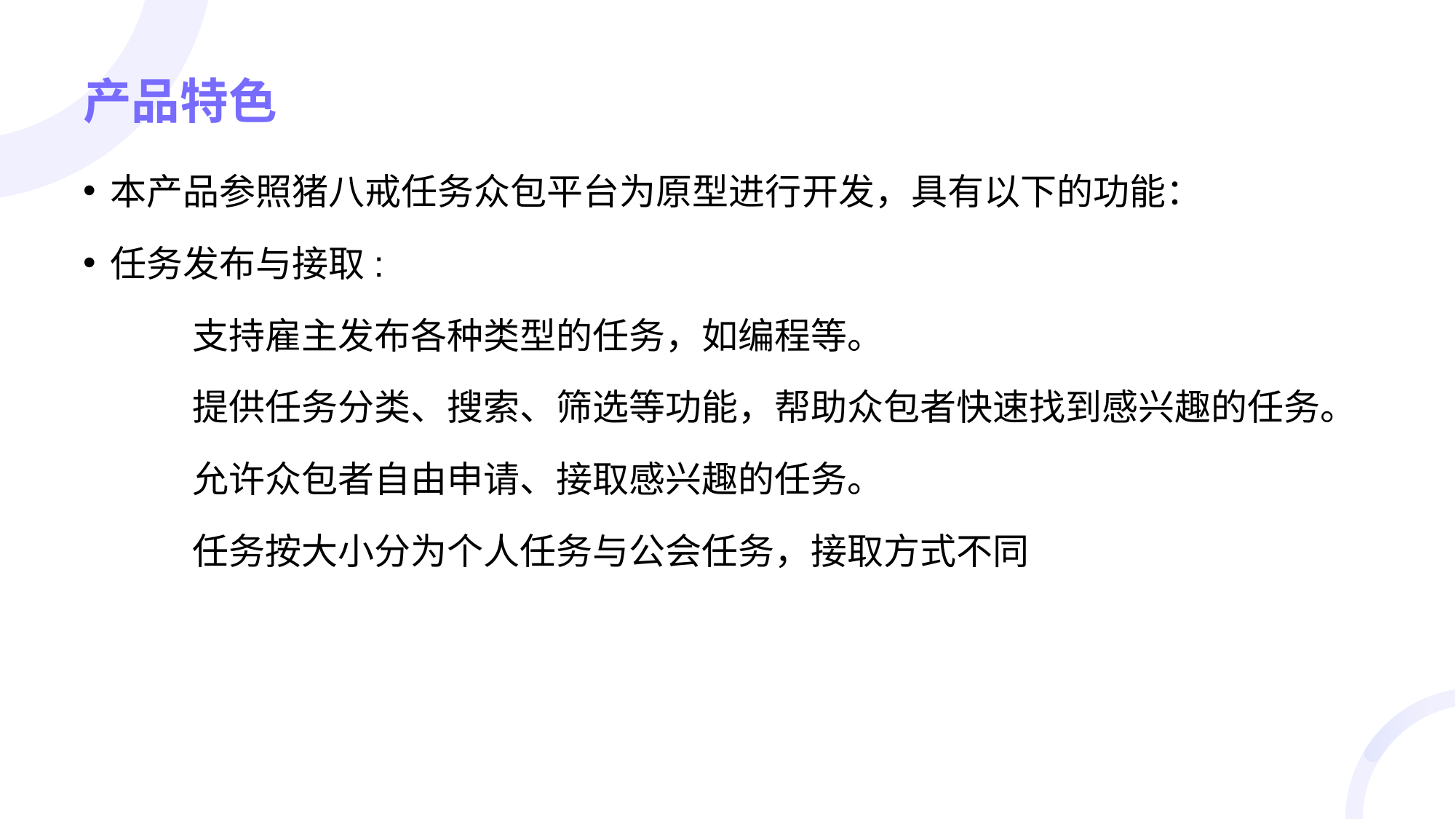

# 产品特色
本产品参照猪八戒任务众包平台为原型进行开发，具有以下的功能：
任务发布与接取:
	支持雇主发布各种类型的任务，如编程等。
	提供任务分类、搜索、筛选等功能，帮助众包者快速找到感兴趣的任务。
	允许众包者自由申请、接取感兴趣的任务。
	任务按大小分为个人任务与公会任务，接取方式不同